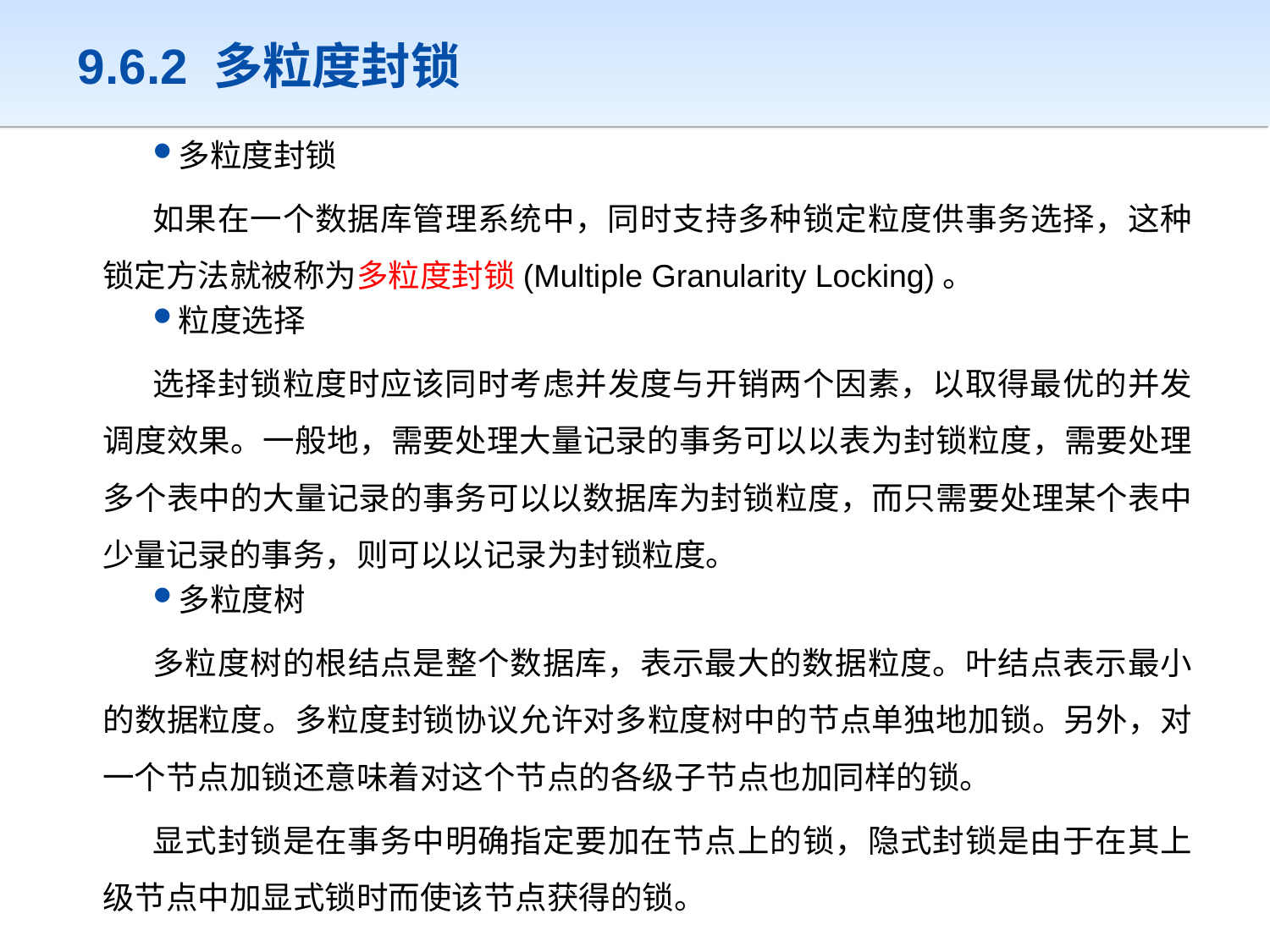

# 9.6.2 多粒度封锁
多粒度封锁
如果在一个数据库管理系统中，同时支持多种锁定粒度供事务选择，这种锁定方法就被称为多粒度封锁(Multiple Granularity Locking)。
粒度选择
选择封锁粒度时应该同时考虑并发度与开销两个因素，以取得最优的并发调度效果。一般地，需要处理大量记录的事务可以以表为封锁粒度，需要处理多个表中的大量记录的事务可以以数据库为封锁粒度，而只需要处理某个表中少量记录的事务，则可以以记录为封锁粒度。
多粒度树
多粒度树的根结点是整个数据库，表示最大的数据粒度。叶结点表示最小的数据粒度。多粒度封锁协议允许对多粒度树中的节点单独地加锁。另外，对一个节点加锁还意味着对这个节点的各级子节点也加同样的锁。
显式封锁是在事务中明确指定要加在节点上的锁，隐式封锁是由于在其上级节点中加显式锁时而使该节点获得的锁。